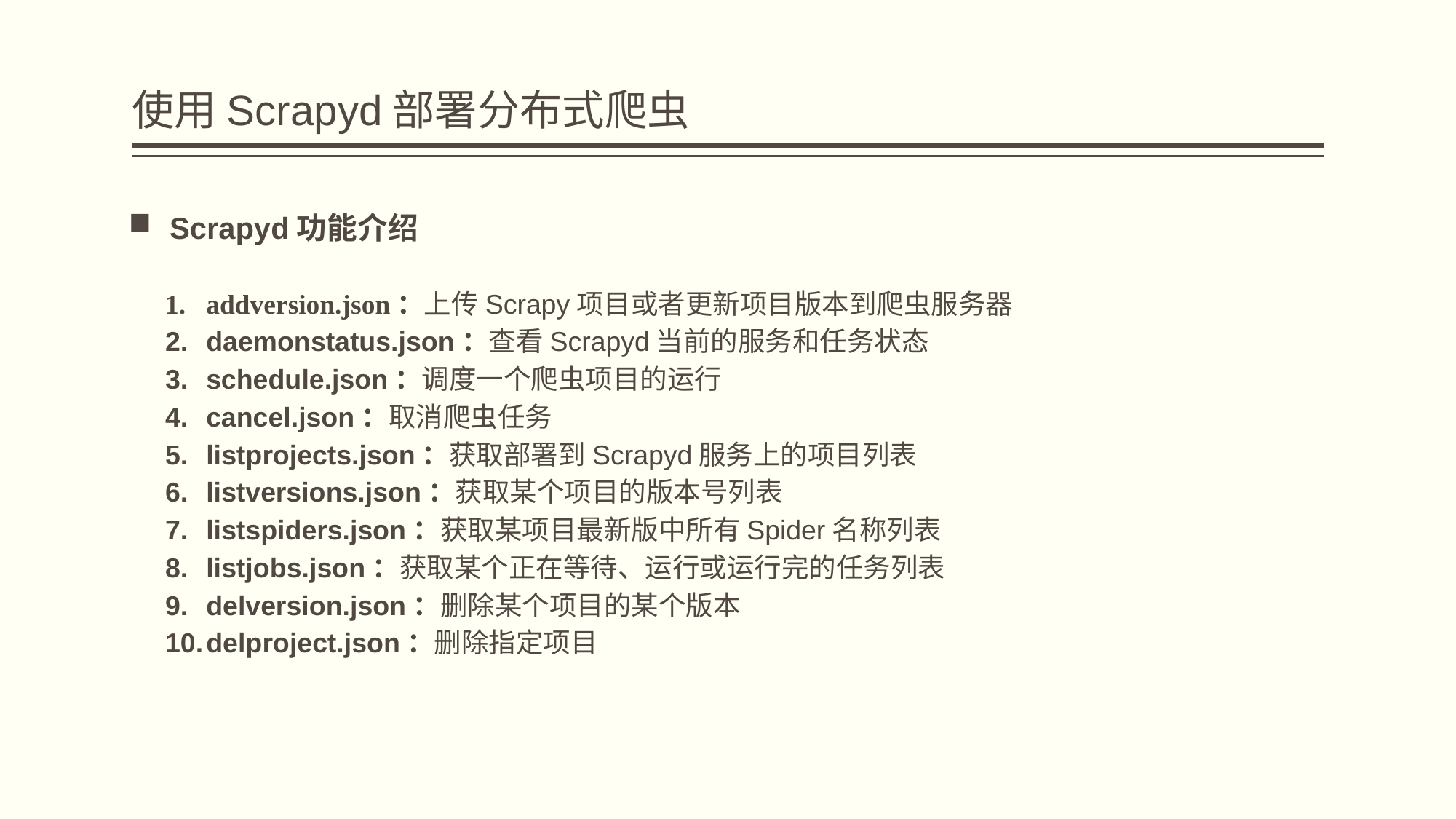

# 使用Scrapyd部署分布式爬虫
Scrapyd功能介绍
addversion.json：上传Scrapy项目或者更新项目版本到爬虫服务器
daemonstatus.json：查看Scrapyd当前的服务和任务状态
schedule.json：调度一个爬虫项目的运行
cancel.json：取消爬虫任务
listprojects.json：获取部署到Scrapyd服务上的项目列表
listversions.json：获取某个项目的版本号列表
listspiders.json：获取某项目最新版中所有Spider名称列表
listjobs.json：获取某个正在等待、运行或运行完的任务列表
delversion.json：删除某个项目的某个版本
delproject.json：删除指定项目